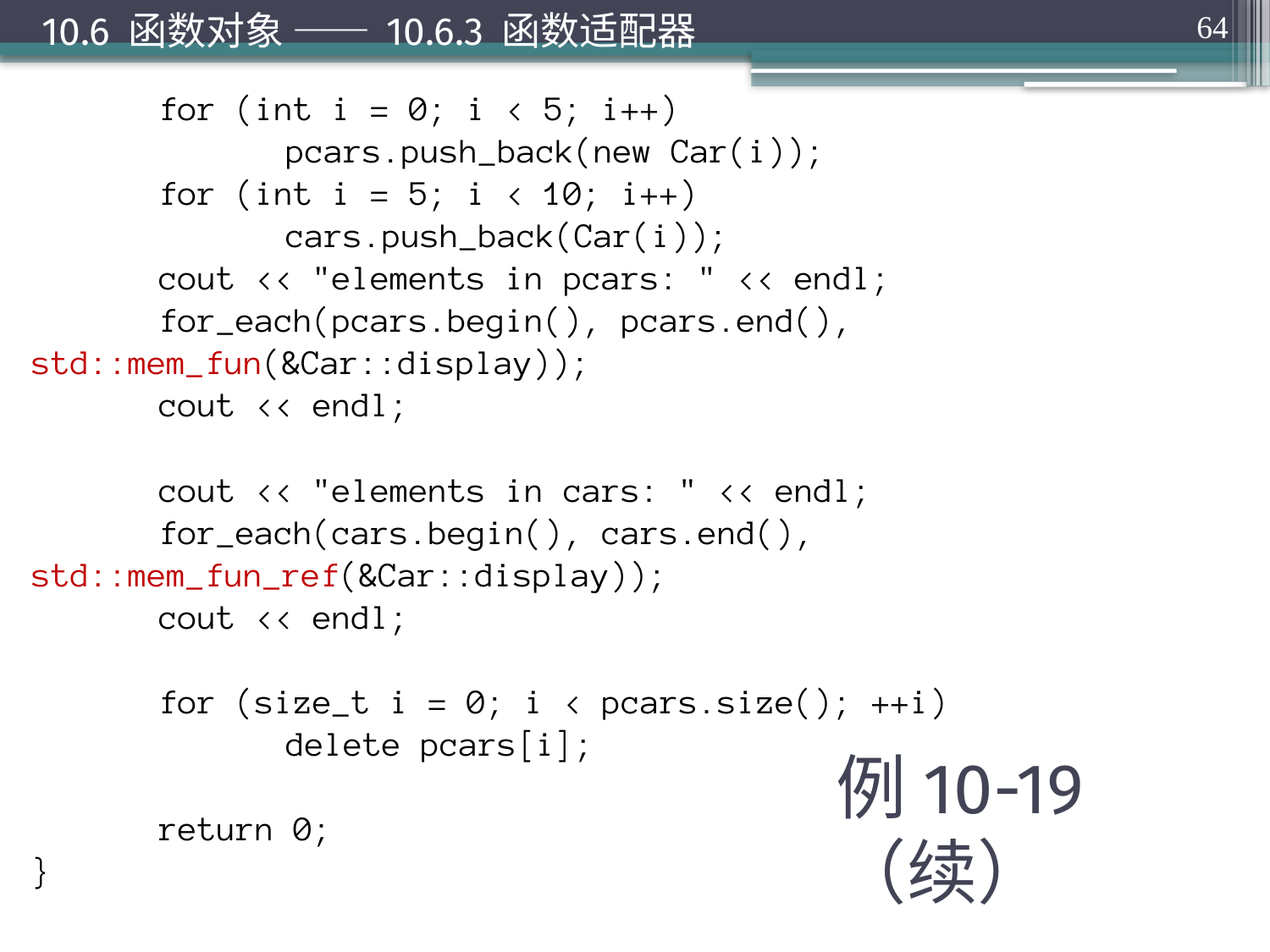

10.6 函数对象 —— 10.6.3 函数适配器
64
	for (int i = 0; i < 5; i++)
		pcars.push_back(new Car(i));
	for (int i = 5; i < 10; i++)
		cars.push_back(Car(i));
	cout << "elements in pcars: " << endl;
	for_each(pcars.begin(), pcars.end(), std::mem_fun(&Car::display));
	cout << endl;

	cout << "elements in cars: " << endl;
	for_each(cars.begin(), cars.end(), std::mem_fun_ref(&Car::display));
	cout << endl;

	for (size_t i = 0; i < pcars.size(); ++i)
		delete pcars[i];

	return 0;
}
# 例10-19（续）